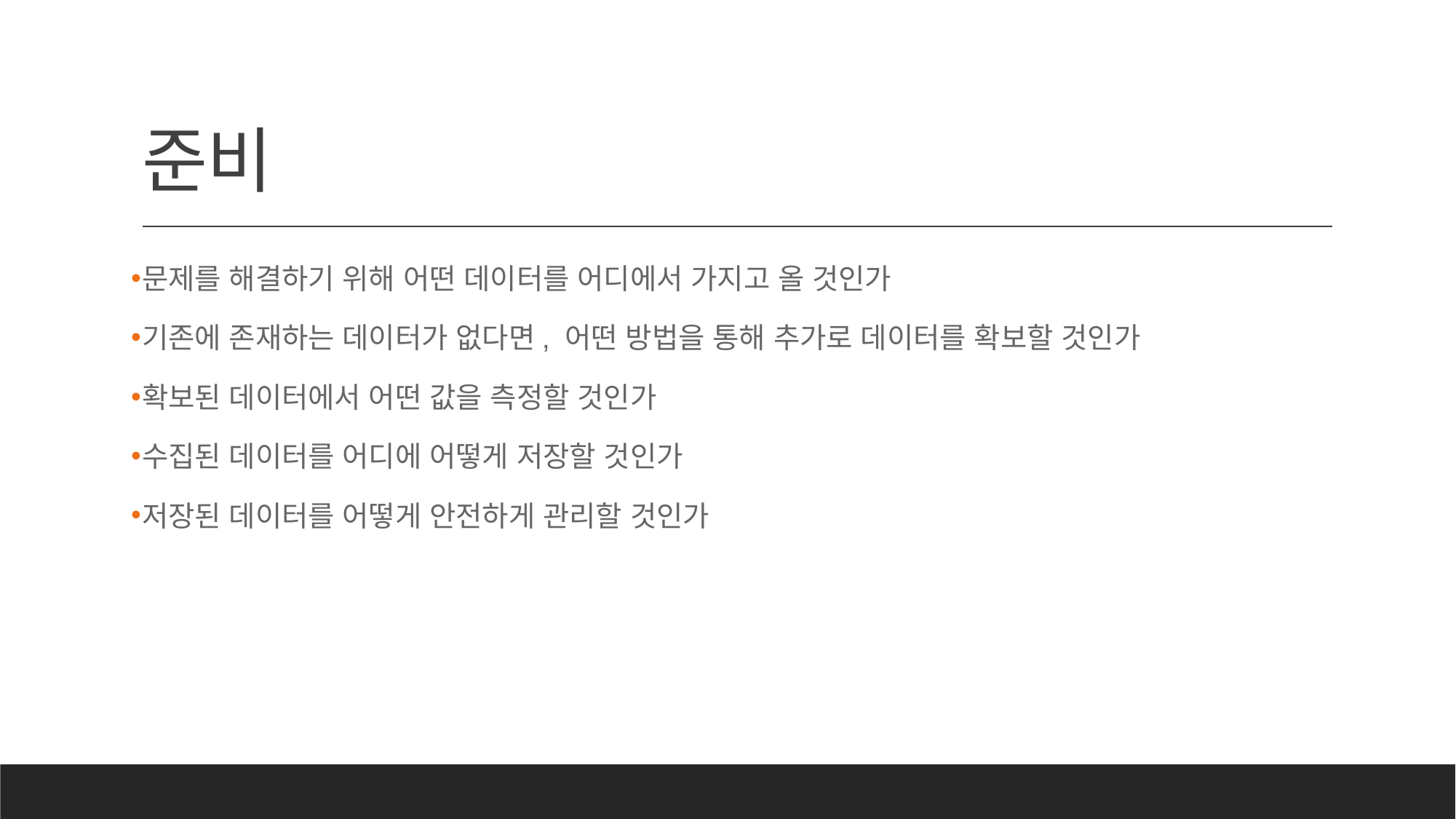

# 준비
문제를 해결하기 위해 어떤 데이터를 어디에서 가지고 올 것인가
기존에 존재하는 데이터가 없다면, 어떤 방법을 통해 추가로 데이터를 확보할 것인가
확보된 데이터에서 어떤 값을 측정할 것인가
수집된 데이터를 어디에 어떻게 저장할 것인가
저장된 데이터를 어떻게 안전하게 관리할 것인가